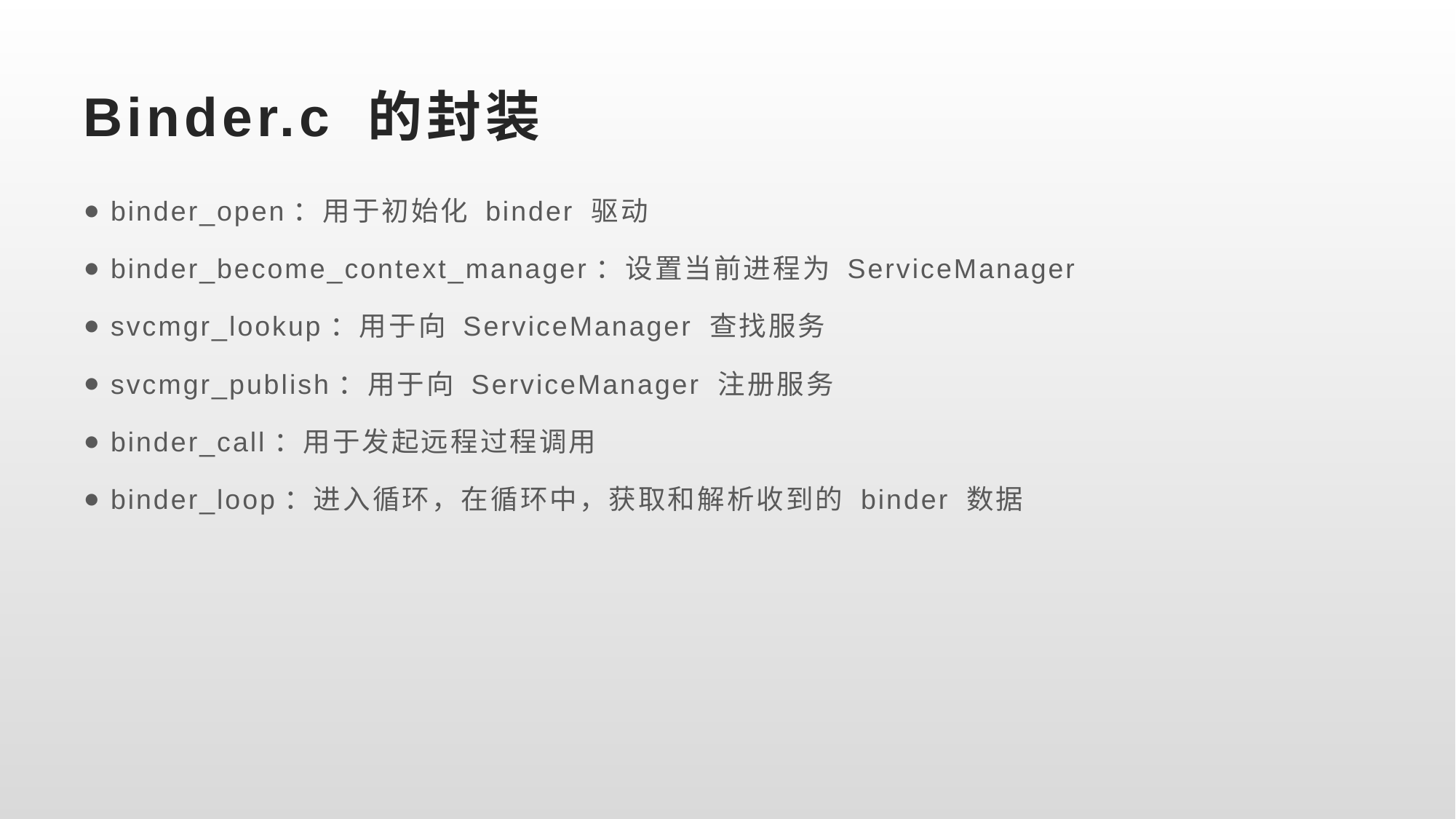

# Binder.c 的封装
binder_open：用于初始化 binder 驱动
binder_become_context_manager：设置当前进程为 ServiceManager
svcmgr_lookup：用于向 ServiceManager 查找服务
svcmgr_publish：用于向 ServiceManager 注册服务
binder_call：用于发起远程过程调用
binder_loop：进入循环，在循环中，获取和解析收到的 binder 数据